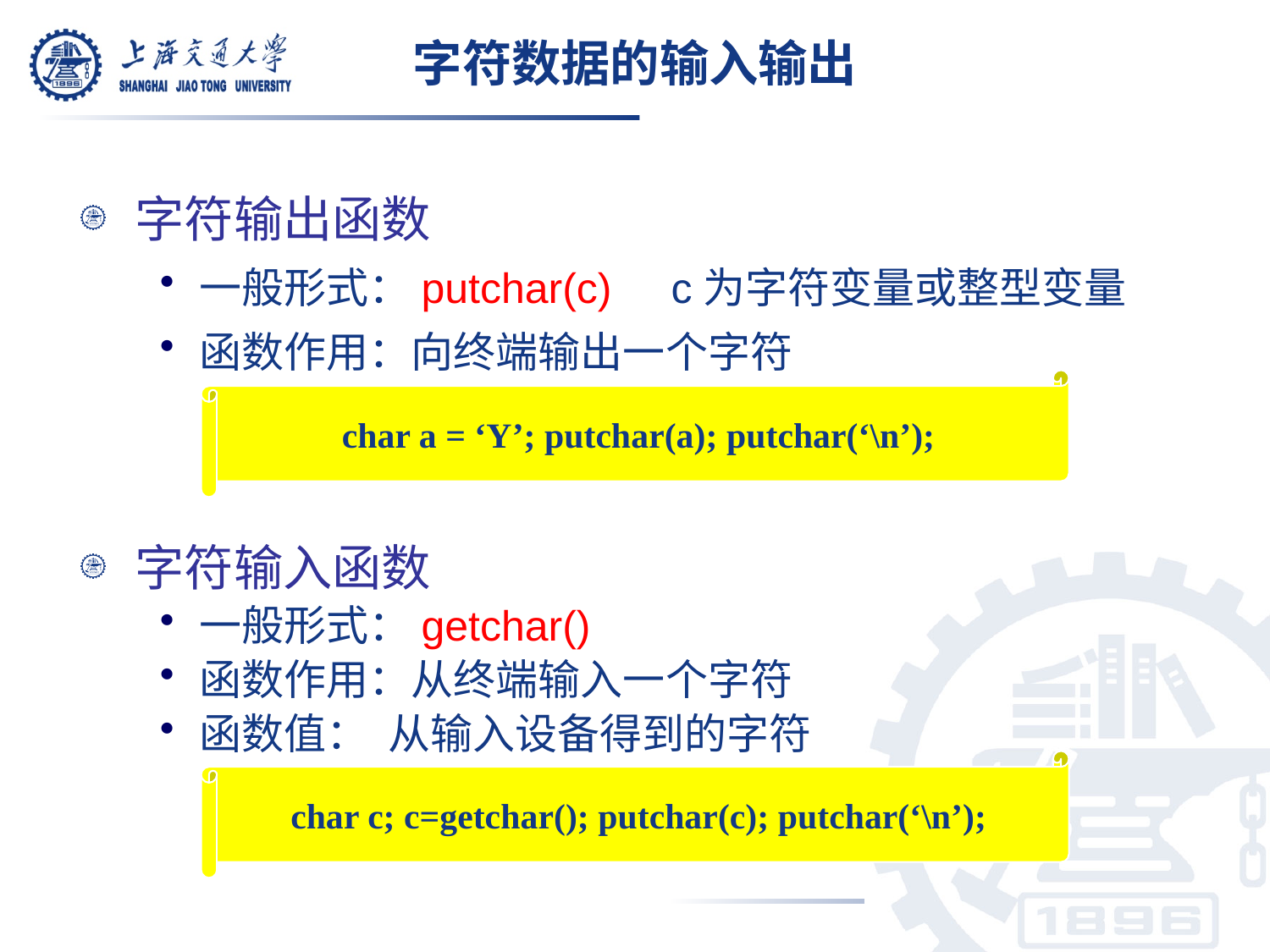

# 字符数据的输入输出
字符输出函数
一般形式：putchar(c)     c为字符变量或整型变量
函数作用：向终端输出一个字符

字符输入函数
一般形式：getchar()
函数作用：从终端输入一个字符
函数值：  从输入设备得到的字符
char a = ‘Y’; putchar(a); putchar(‘\n’);
char c; c=getchar(); putchar(c); putchar(‘\n’);